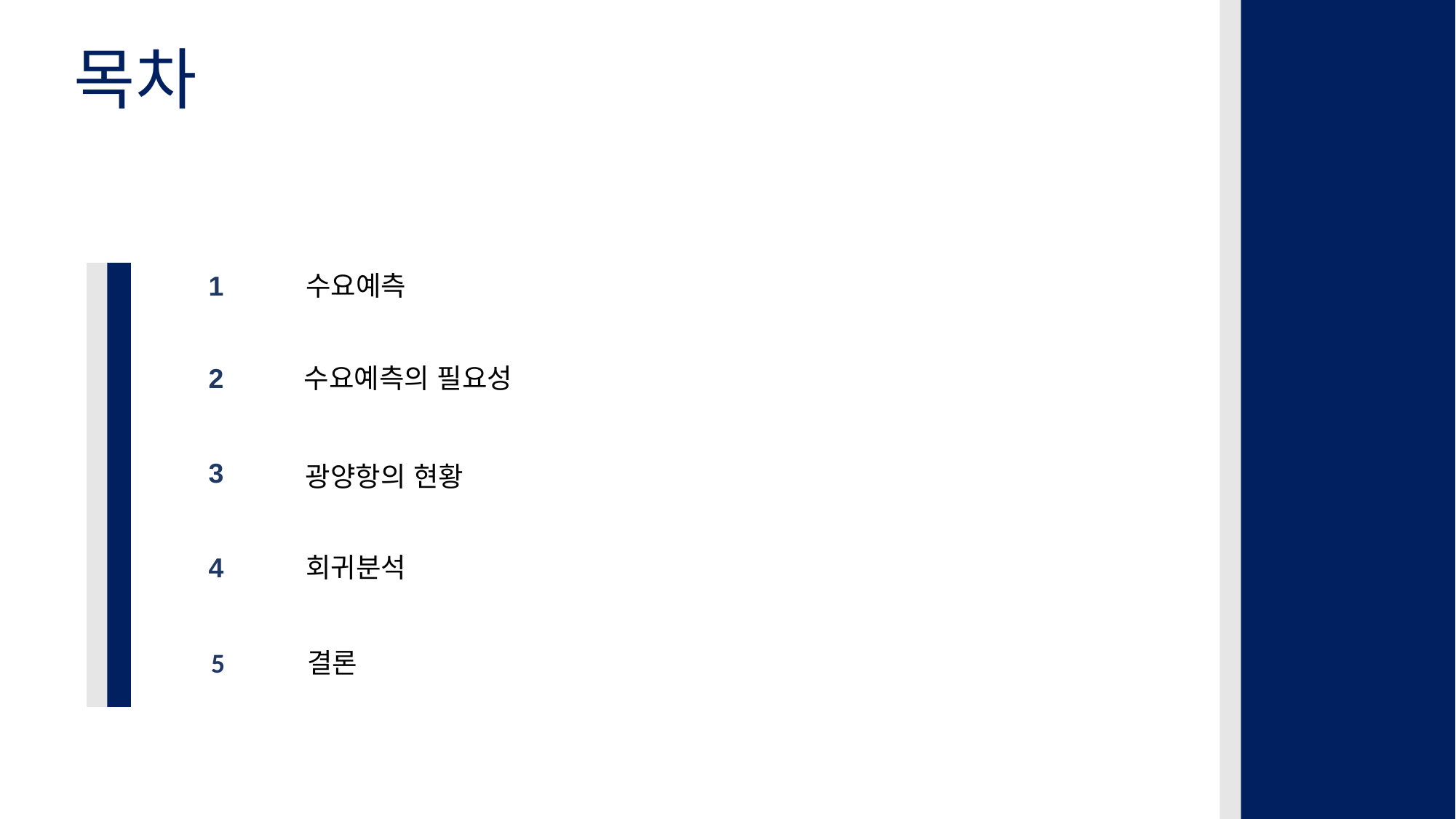

목차

수요예측
1
2
수요예측의 필요성
3
광양항의 현황
4
회귀분석
5
결론